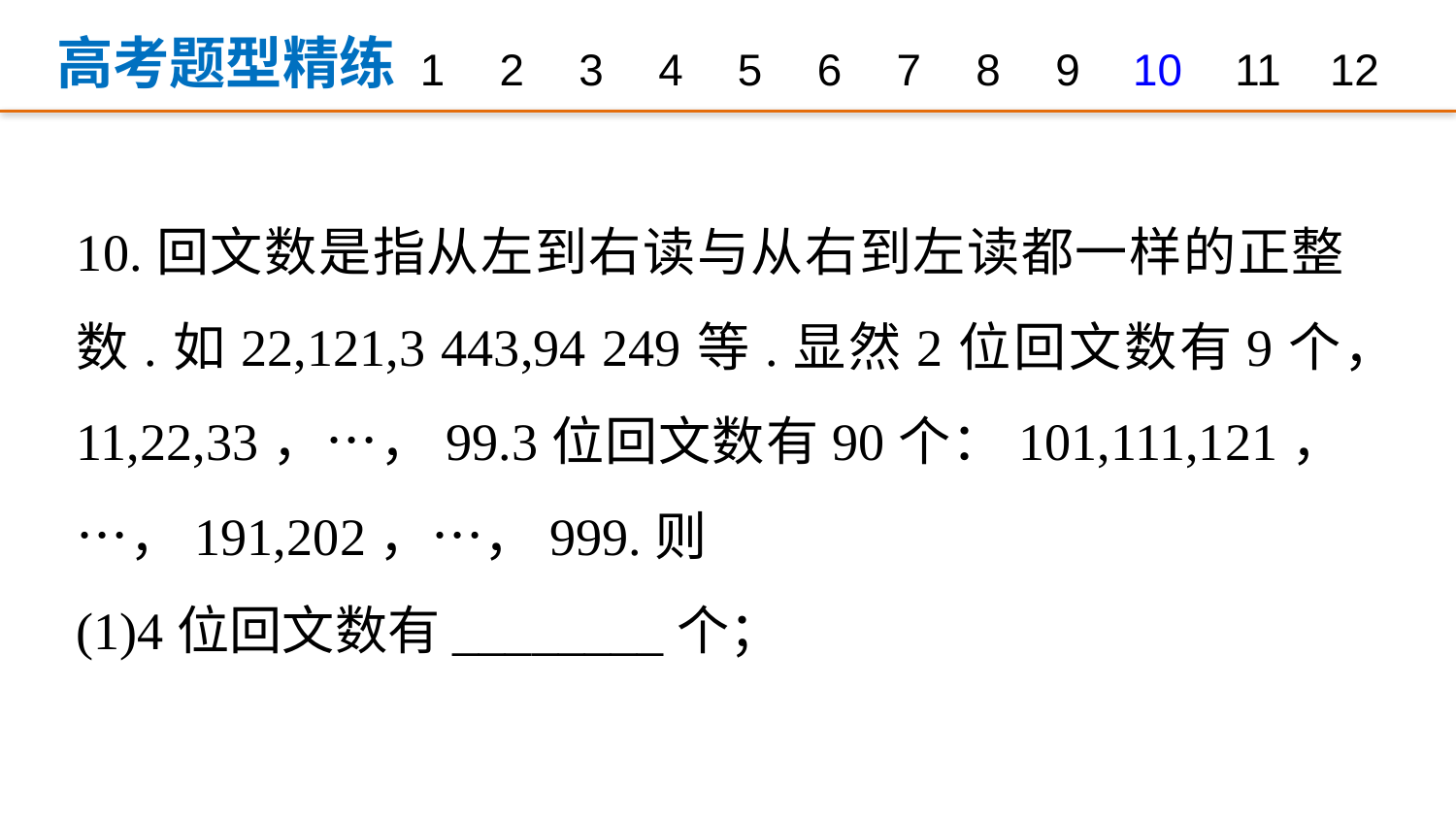

高考题型精练
1
2
3
4
5
6
7
8
9
12
10
11
10.回文数是指从左到右读与从右到左读都一样的正整数.如22,121,3 443,94 249等.显然2位回文数有9个，11,22,33，…，99.3位回文数有90个：101,111,121，…，191,202，…，999.则
(1)4位回文数有________个；